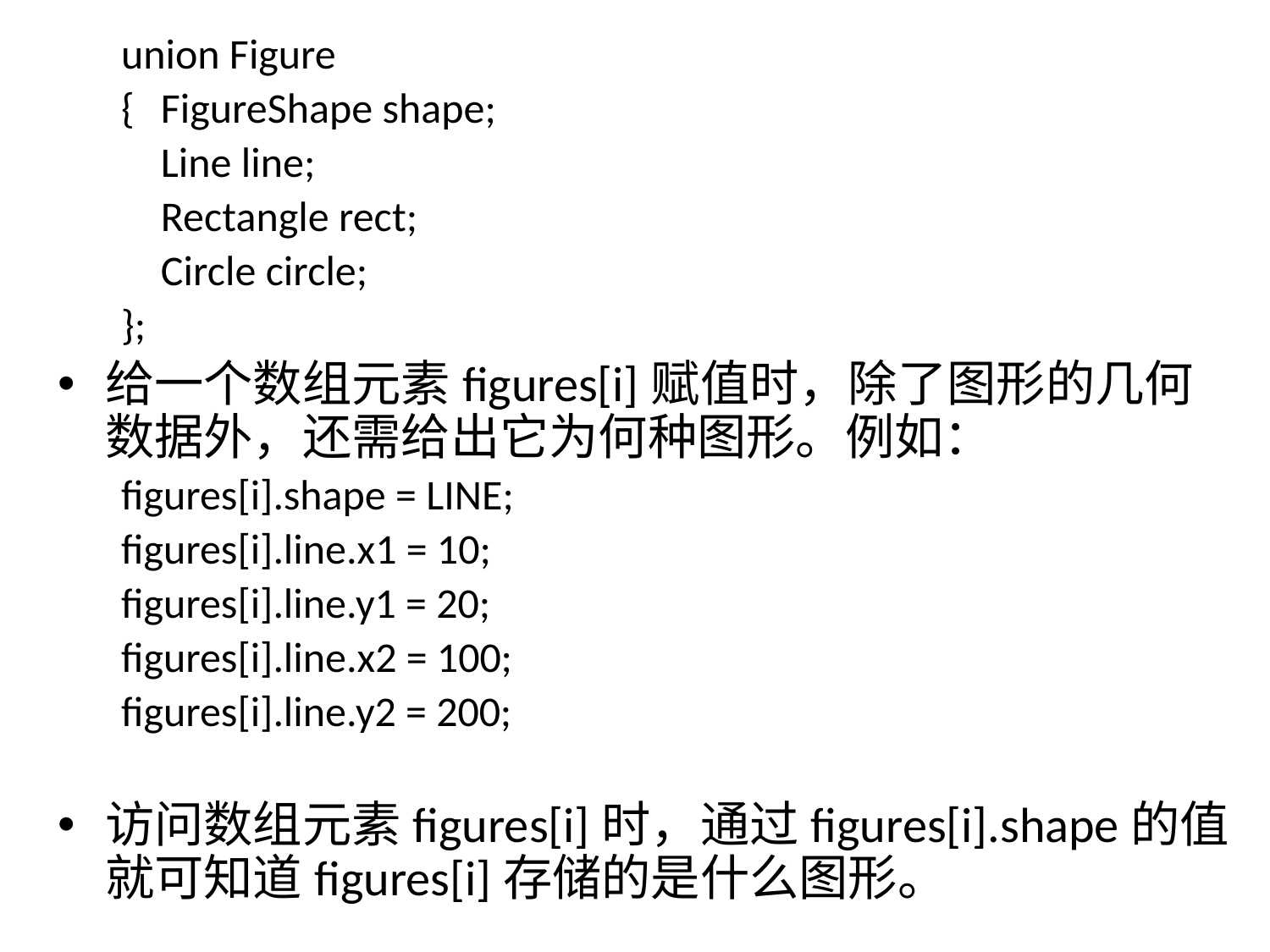

union Figure
{	FigureShape shape;
	Line line;
	Rectangle rect;
	Circle circle;
};
给一个数组元素figures[i]赋值时，除了图形的几何数据外，还需给出它为何种图形。例如：
figures[i].shape = LINE;
figures[i].line.x1 = 10;
figures[i].line.y1 = 20;
figures[i].line.x2 = 100;
figures[i].line.y2 = 200;

访问数组元素figures[i]时，通过figures[i].shape的值就可知道figures[i]存储的是什么图形。